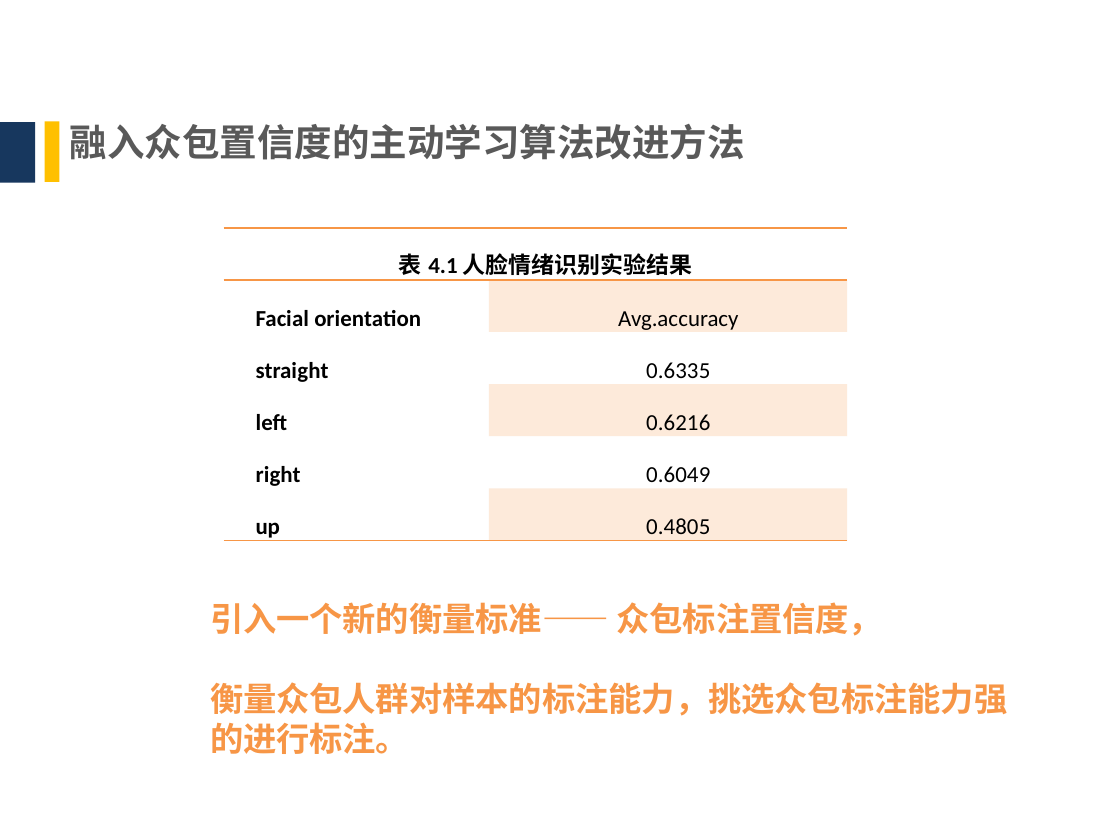

融入众包置信度的主动学习算法改进方法

| 表4.1人脸情绪识别实验结果 |  |
| --- | --- |
| Facial orientation | Avg.accuracy |
| straight | 0.6335 |
| left | 0.6216 |
| right | 0.6049 |
| up | 0.4805 |
引入一个新的衡量标准—— 众包标注置信度，

衡量众包人群对样本的标注能力，挑选众包标注能力强的进行标注。